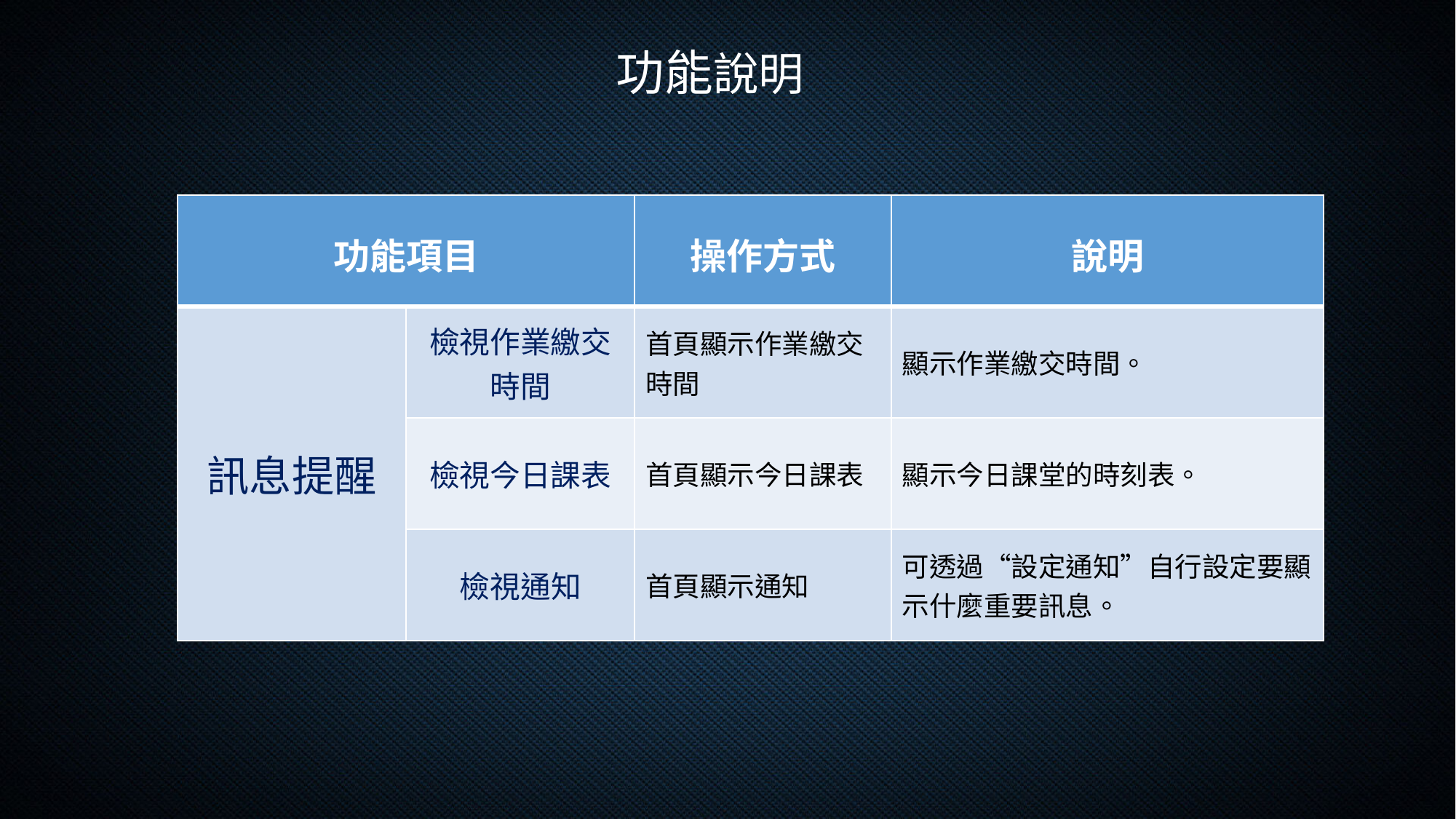

功能說明
| 功能項目 |  | 操作方式 | 說明 |
| --- | --- | --- | --- |
| 訊息提醒 | 檢視作業繳交時間 | 首頁顯示作業繳交時間 | 顯示作業繳交時間。 |
|  | 檢視今日課表 | 首頁顯示今日課表 | 顯示今日課堂的時刻表。 |
|  | 檢視通知 | 首頁顯示通知 | 可透過“設定通知”自行設定要顯示什麼重要訊息。 |